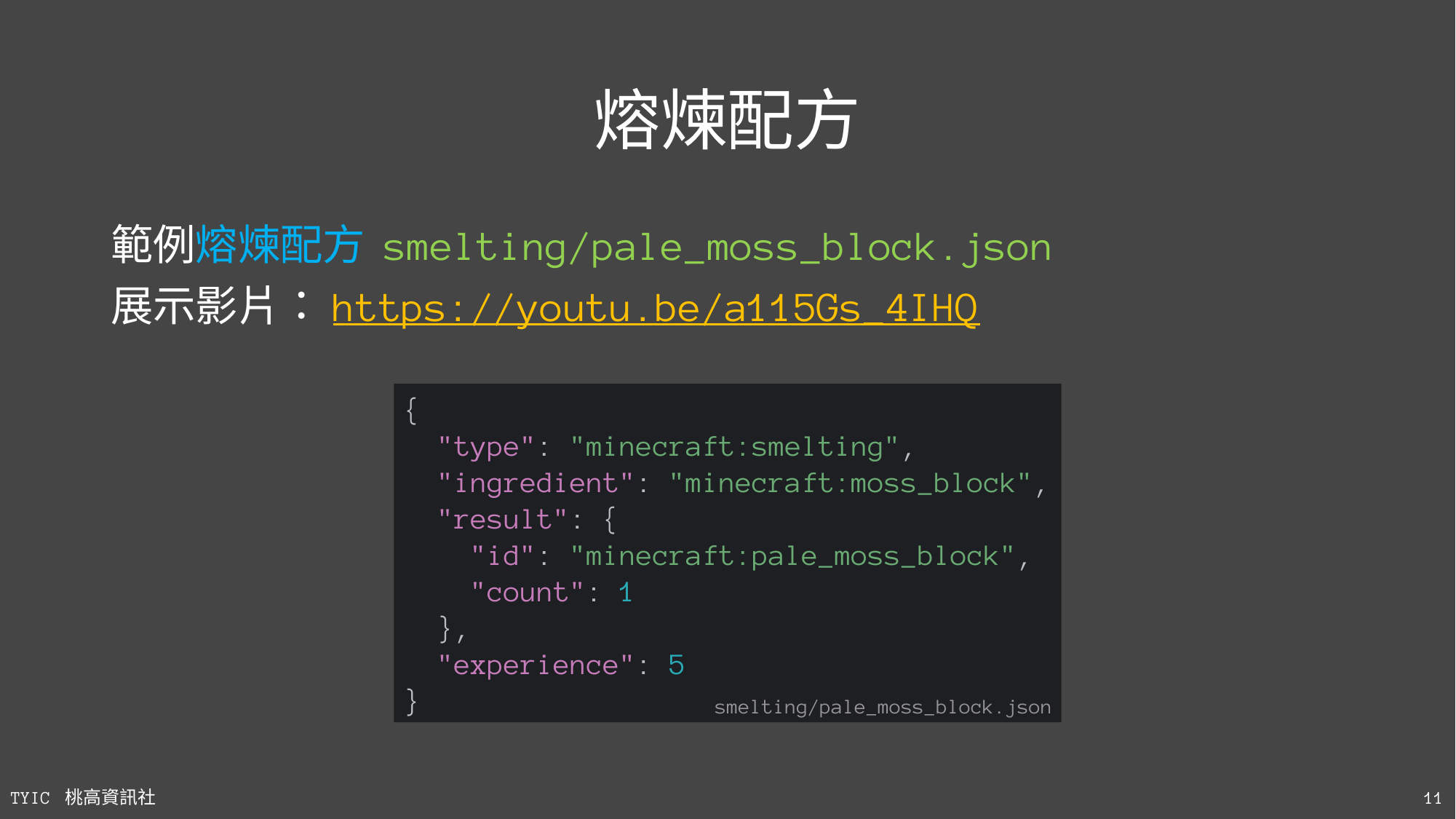

# 熔煉配方
範例熔煉配方 smelting/pale_moss_block.json
展示影片：https://youtu.be/a115Gs_4IHQ
{
  "type": "minecraft:smelting",
  "ingredient": "minecraft:moss_block",
  "result": {
    "id": "minecraft:pale_moss_block",
    "count": 1
  },
  "experience": 5
}
smelting/pale_moss_block.json